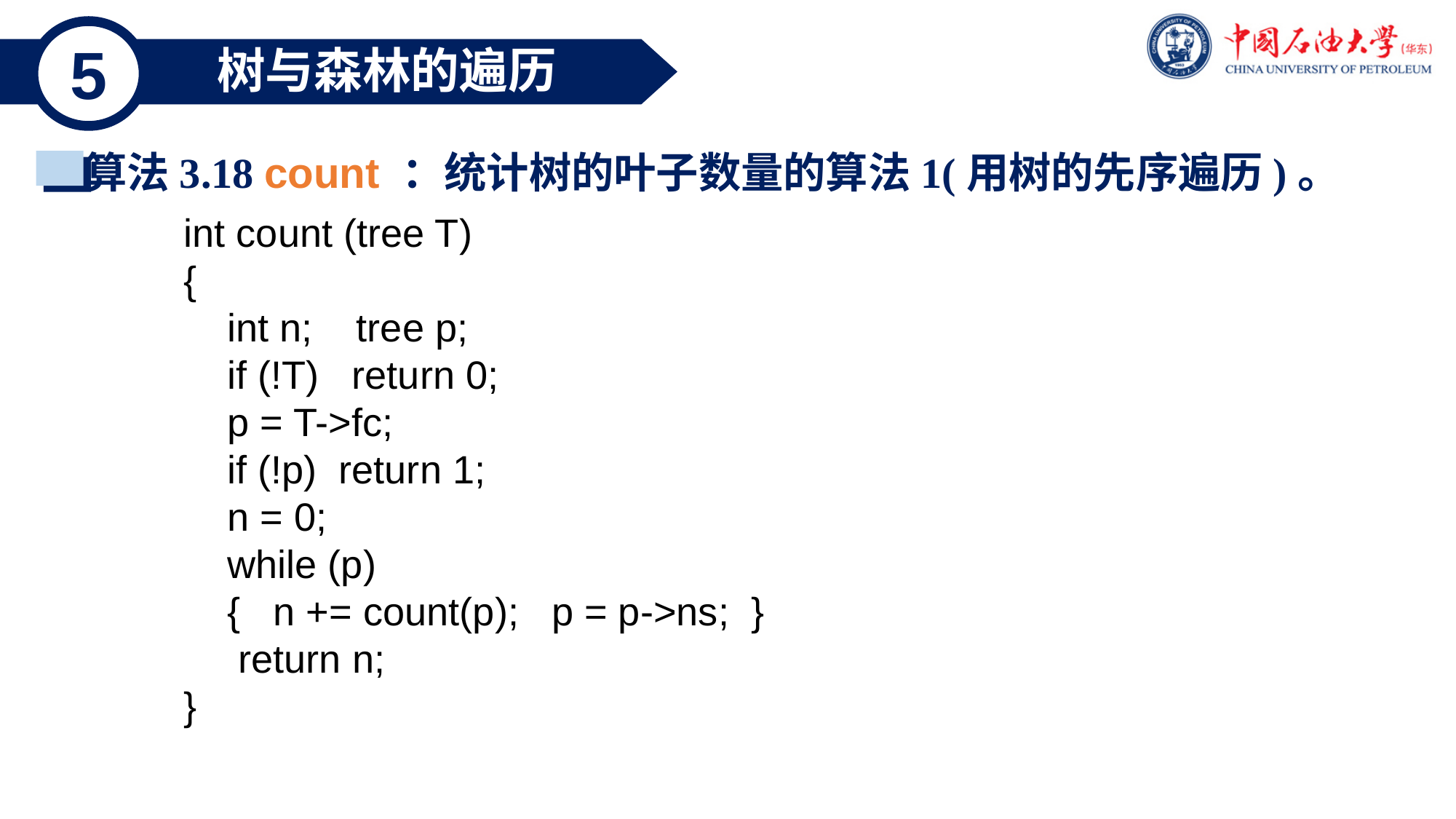

5
树与森林的遍历
算法3.18 count ：统计树的叶子数量的算法1(用树的先序遍历)。

int count (tree T)
{
    int n;    tree p;
    if (!T)   return 0;
    p = T->fc;
    if (!p)  return 1;
    n = 0;
    while (p)
    {   n += count(p);   p = p->ns;  }
     return n;
}